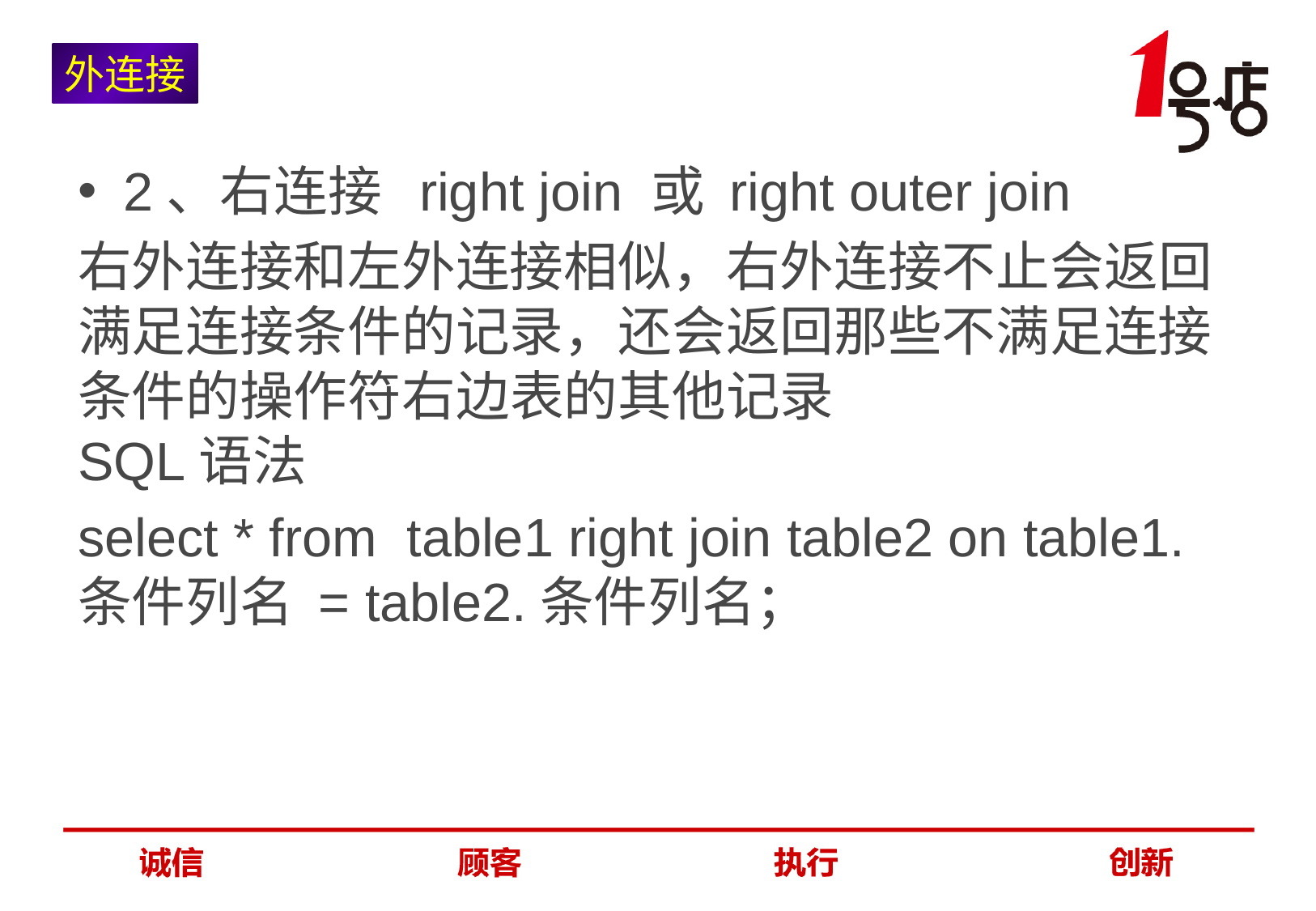

外连接
2、右连接  right join 或 right outer join
右外连接和左外连接相似，右外连接不止会返回满足连接条件的记录，还会返回那些不满足连接条件的操作符右边表的其他记录
SQL语法
select * from  table1 right join table2 on table1.条件列名 = table2.条件列名；